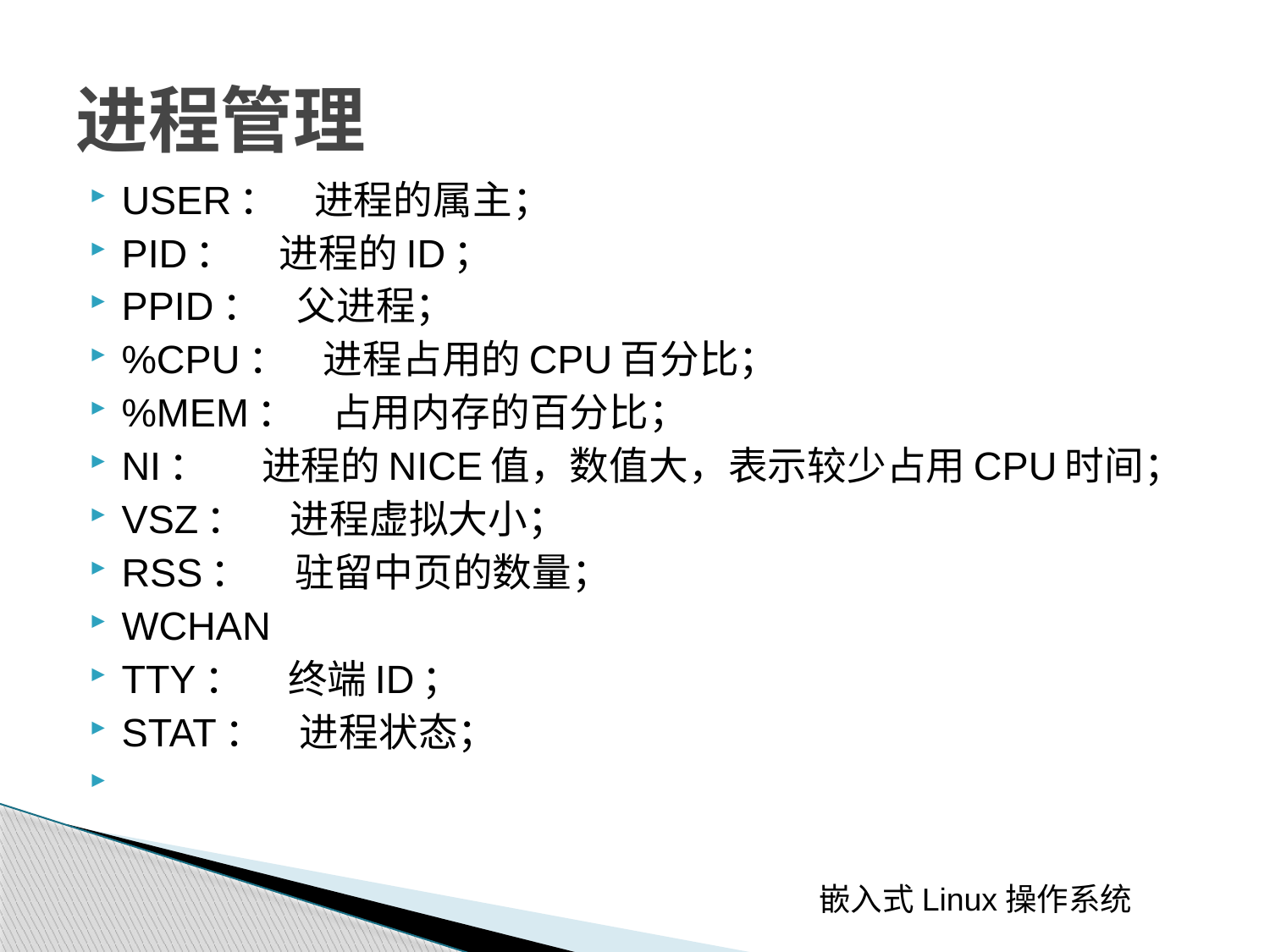

# 进程管理
USER：    进程的属主；
PID：     进程的ID；
PPID：    父进程；
%CPU：    进程占用的CPU百分比；
%MEM：    占用内存的百分比；
NI：      进程的NICE值，数值大，表示较少占用CPU时间；
VSZ：     进程虚拟大小；
RSS：     驻留中页的数量；
WCHAN
TTY：     终端ID；
STAT：    进程状态；

         嵌入式Linux操作系统